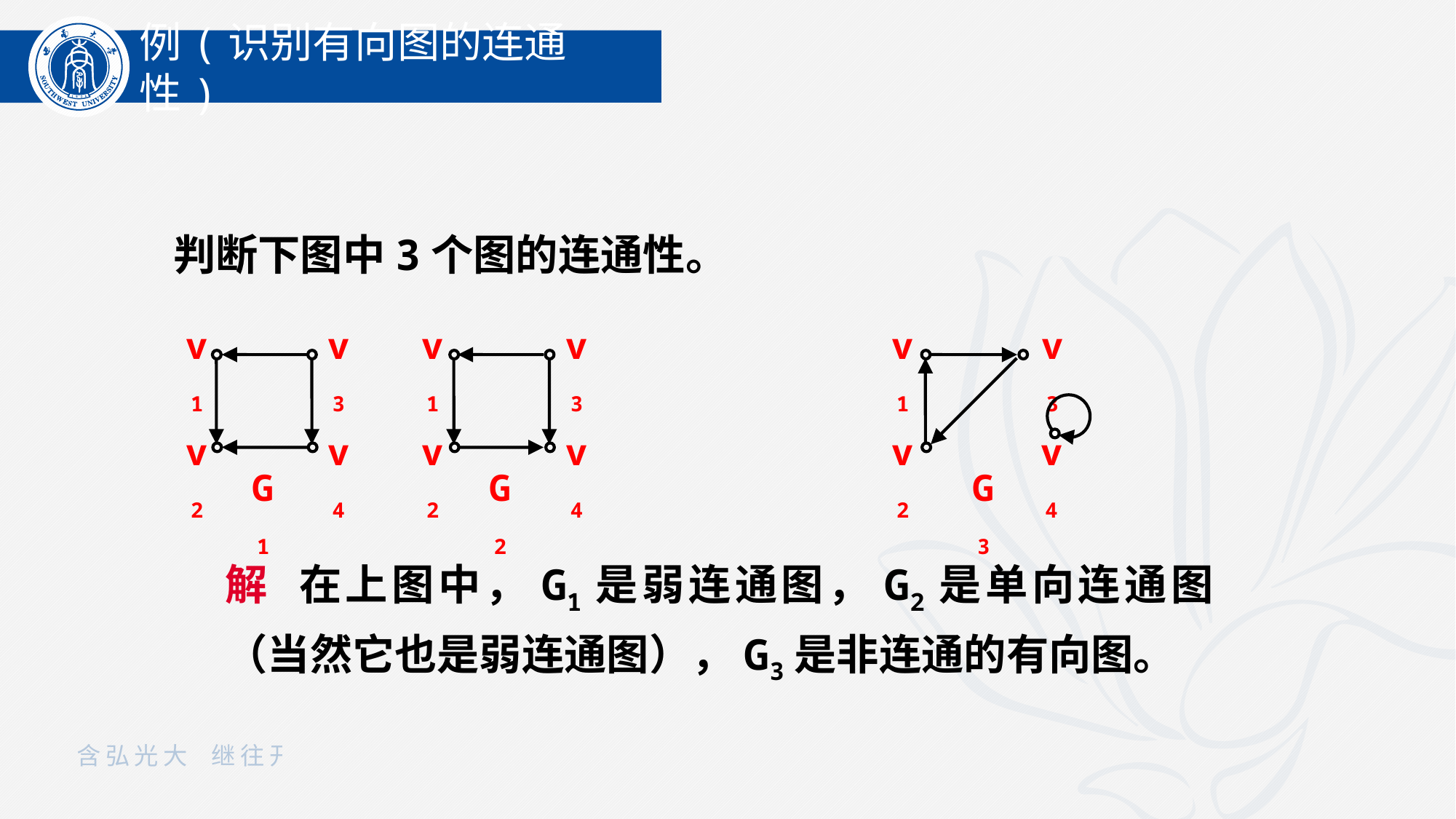

例(识别有向图的连通性)
判断下图中3个图的连通性。
v1
v3
v1
v3
v1
v3

v2
v4
v2
v4
v2
v4

G1
G2
G3
解  在上图中，G1是弱连通图，G2是单向连通图（当然它也是弱连通图），G3是非连通的有向图。